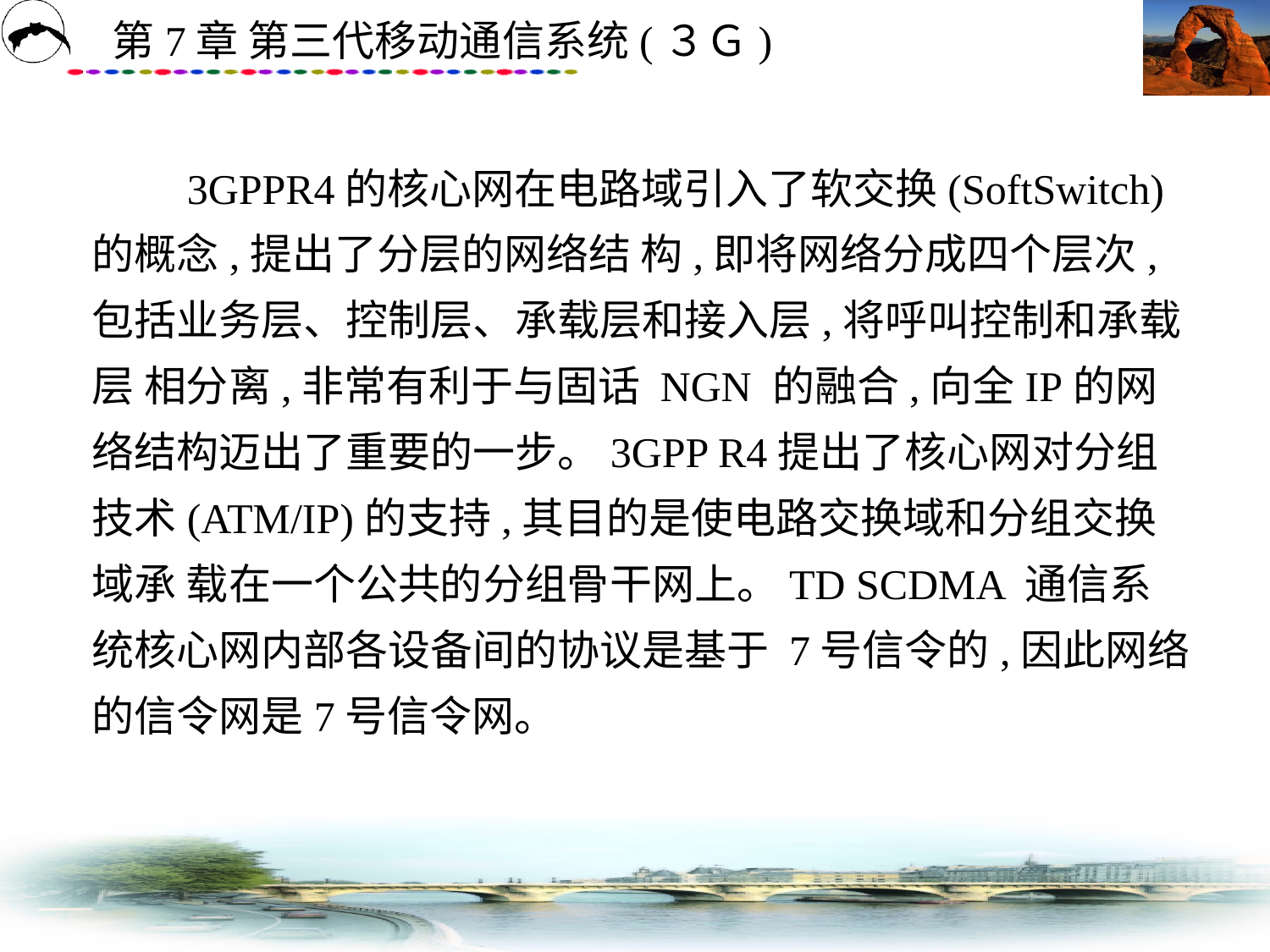

# 3GPPR4的核心网在电路域引入了软交换(SoftSwitch)的概念,提出了分层的网络结 构,即将网络分成四个层次,包括业务层、控制层、承载层和接入层,将呼叫控制和承载层 相分离,非常有利于与固话 NGN 的融合,向全IP的网络结构迈出了重要的一步。3GPP R4提出了核心网对分组技术(ATM/IP)的支持,其目的是使电路交换域和分组交换域承 载在一个公共的分组骨干网上。TD SCDMA 通信系统核心网内部各设备间的协议是基于 7号信令的,因此网络的信令网是7号信令网。